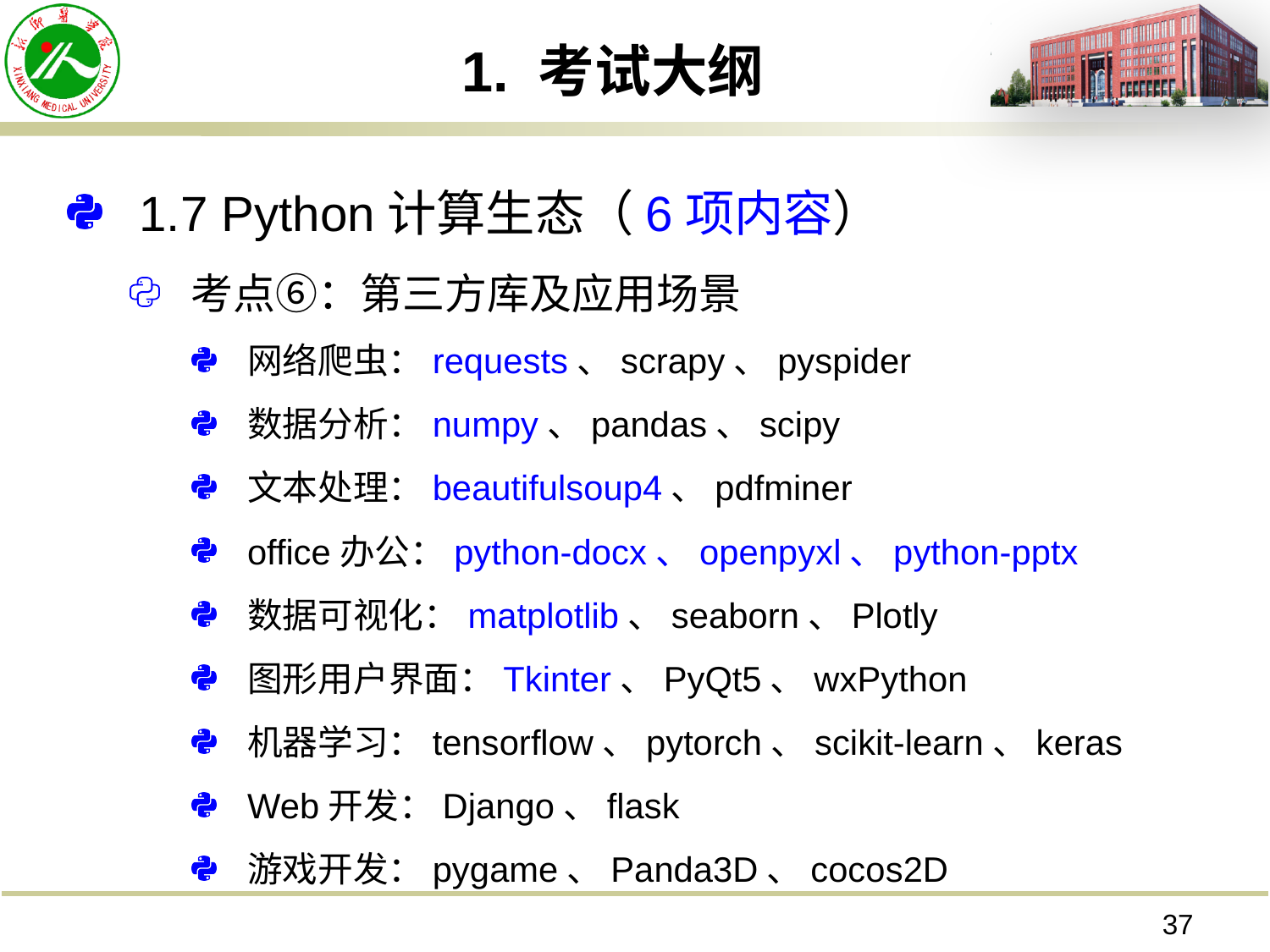

# 1. 考试大纲
1.7 Python计算生态（6项内容）
考点⑥：第三方库及应用场景
网络爬虫：requests、scrapy、pyspider
数据分析：numpy、pandas、scipy
文本处理：beautifulsoup4、pdfminer
office办公：python-docx、openpyxl、python-pptx
数据可视化：matplotlib、seaborn、Plotly
图形用户界面：Tkinter、PyQt5、wxPython
机器学习：tensorflow、pytorch、scikit-learn、keras
Web开发：Django、flask
游戏开发：pygame、Panda3D、cocos2D

37